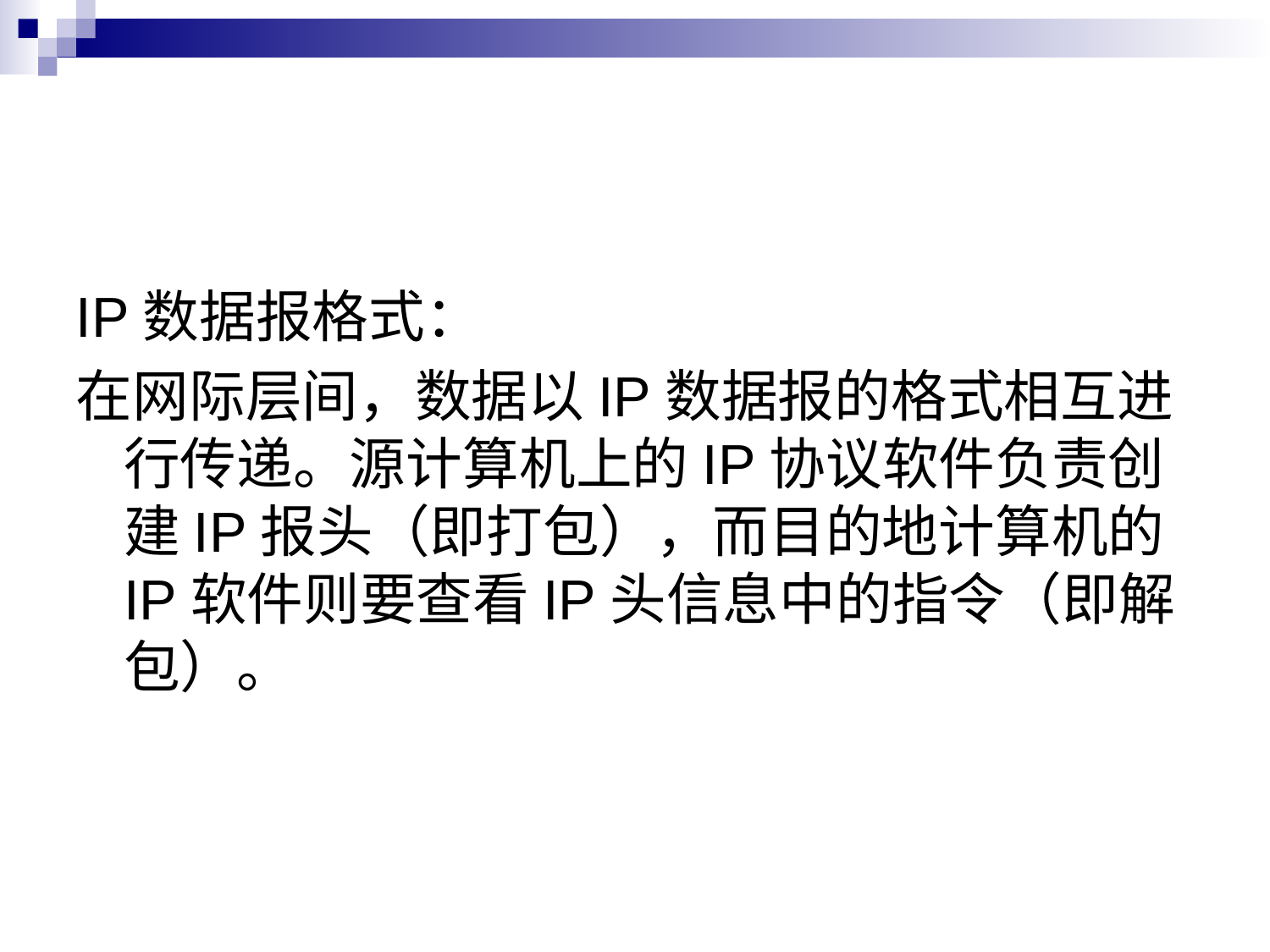

#
IP数据报格式：
在网际层间，数据以IP数据报的格式相互进行传递。源计算机上的IP协议软件负责创建IP报头（即打包），而目的地计算机的IP软件则要查看IP头信息中的指令（即解包）。